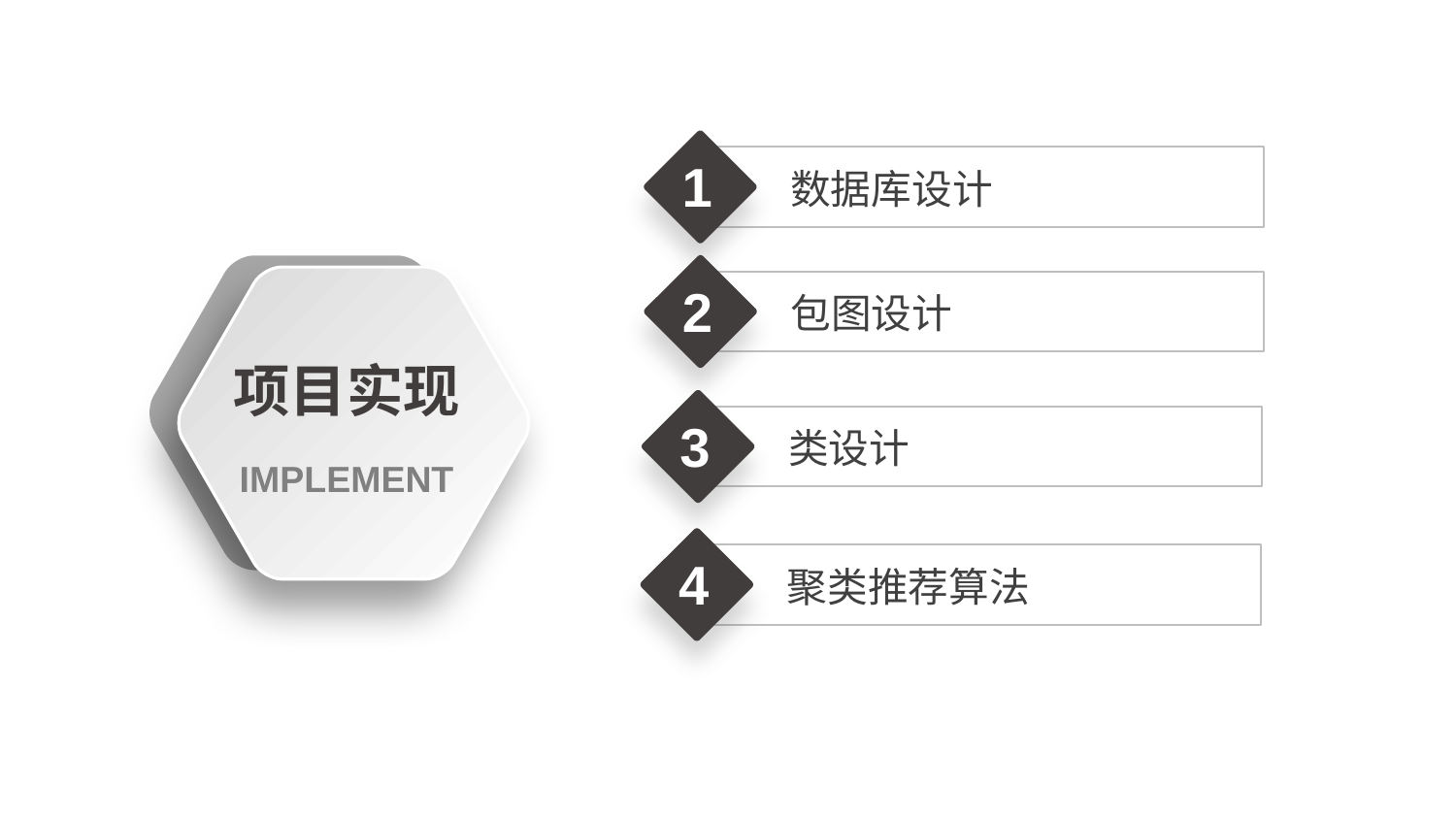

1

数据库设计

2

包图设计
项目实现

3

类设计
IMPLEMENT

4

聚类推荐算法